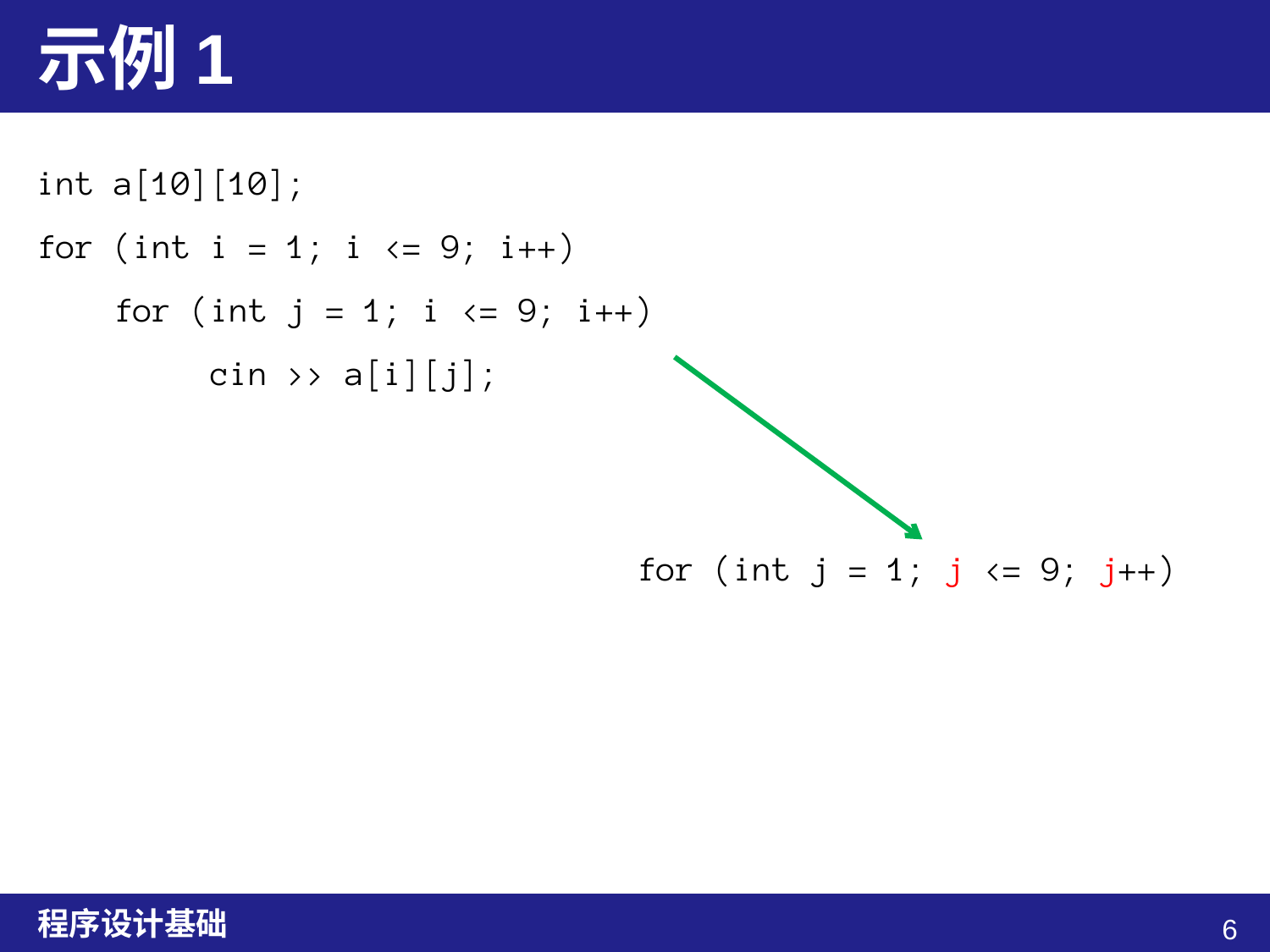

# 示例1
int a[10][10];
for (int i = 1; i <= 9; i++)
    for (int j = 1; i <= 9; i++)
         cin >> a[i][j];
for (int j = 1; j <= 9; j++)